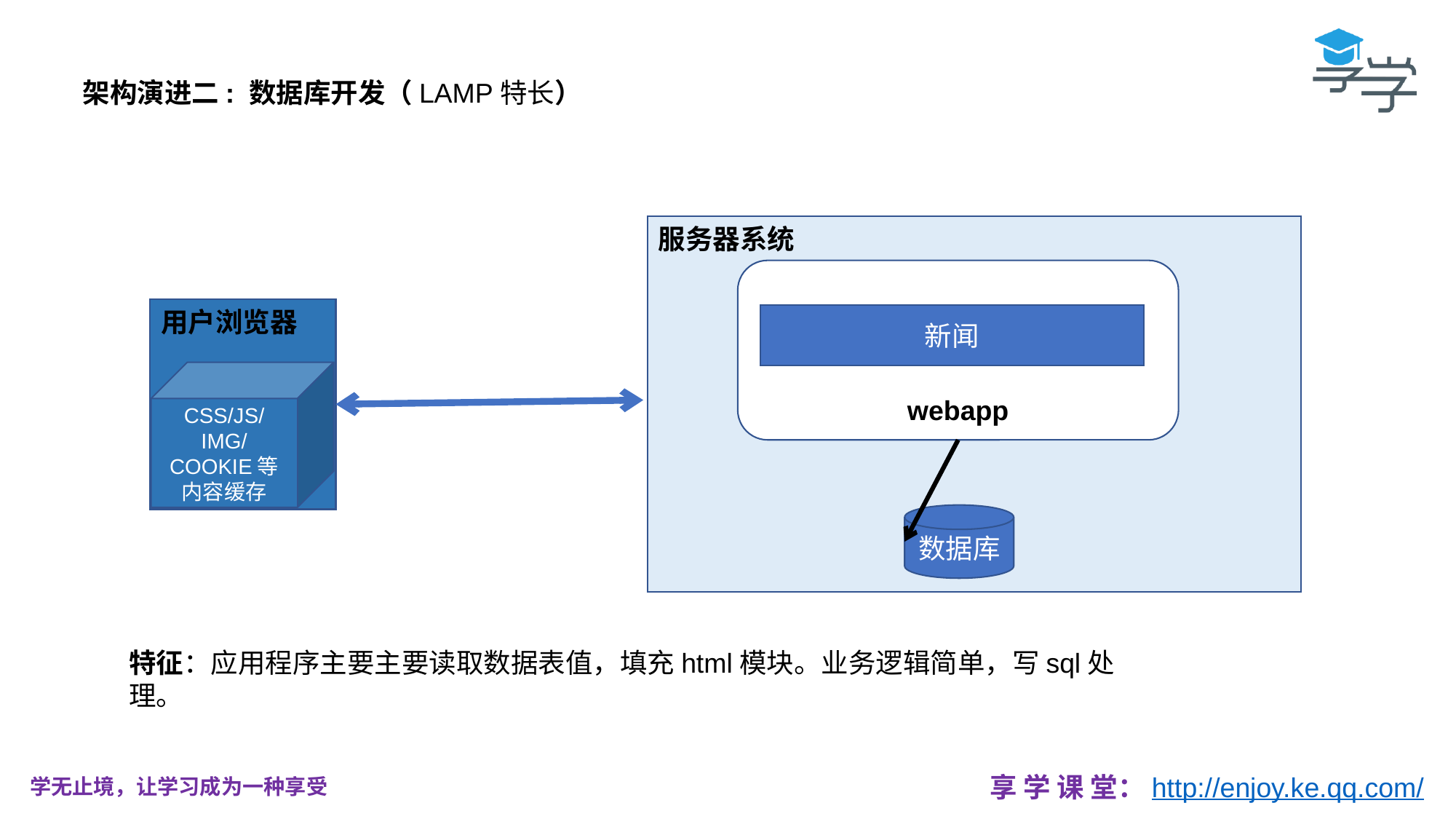

架构演进二: 数据库开发（LAMP特长）
服务器系统
webapp
用户浏览器
新闻
CSS/JS/IMG/COOKIE等内容缓存
数据库
特征：应用程序主要主要读取数据表值，填充html模块。业务逻辑简单，写sql处理。